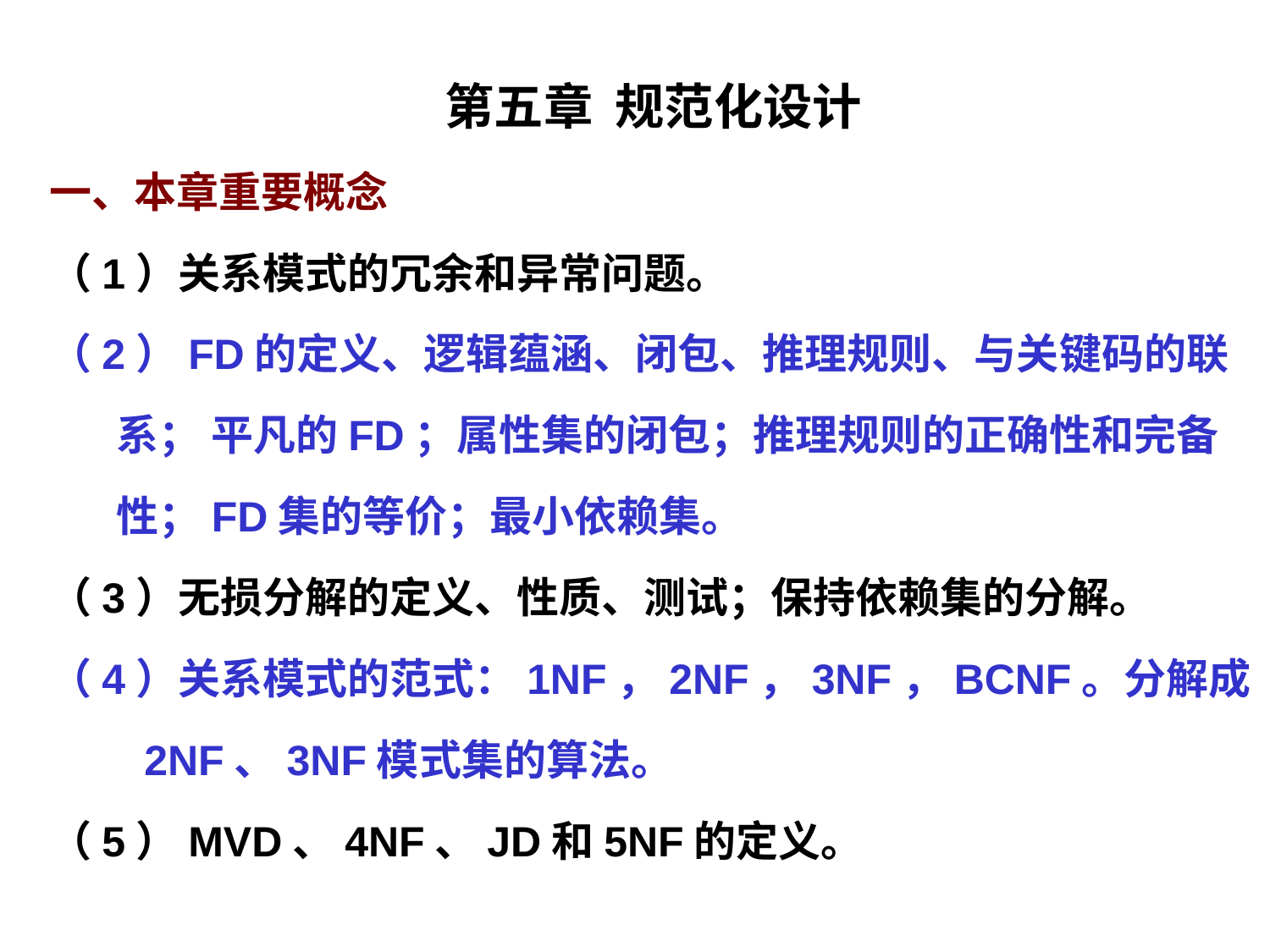

第五章  规范化设计
一、本章重要概念
（1）关系模式的冗余和异常问题。
（2）FD的定义、逻辑蕴涵、闭包、推理规则、与关键码的联
      系； 平凡的FD；属性集的闭包；推理规则的正确性和完备
      性；FD集的等价；最小依赖集。
（3）无损分解的定义、性质、测试；保持依赖集的分解。
（4）关系模式的范式：1NF，2NF，3NF，BCNF。分解成
        2NF、3NF模式集的算法。
（5）MVD、4NF、JD和5NF的定义。